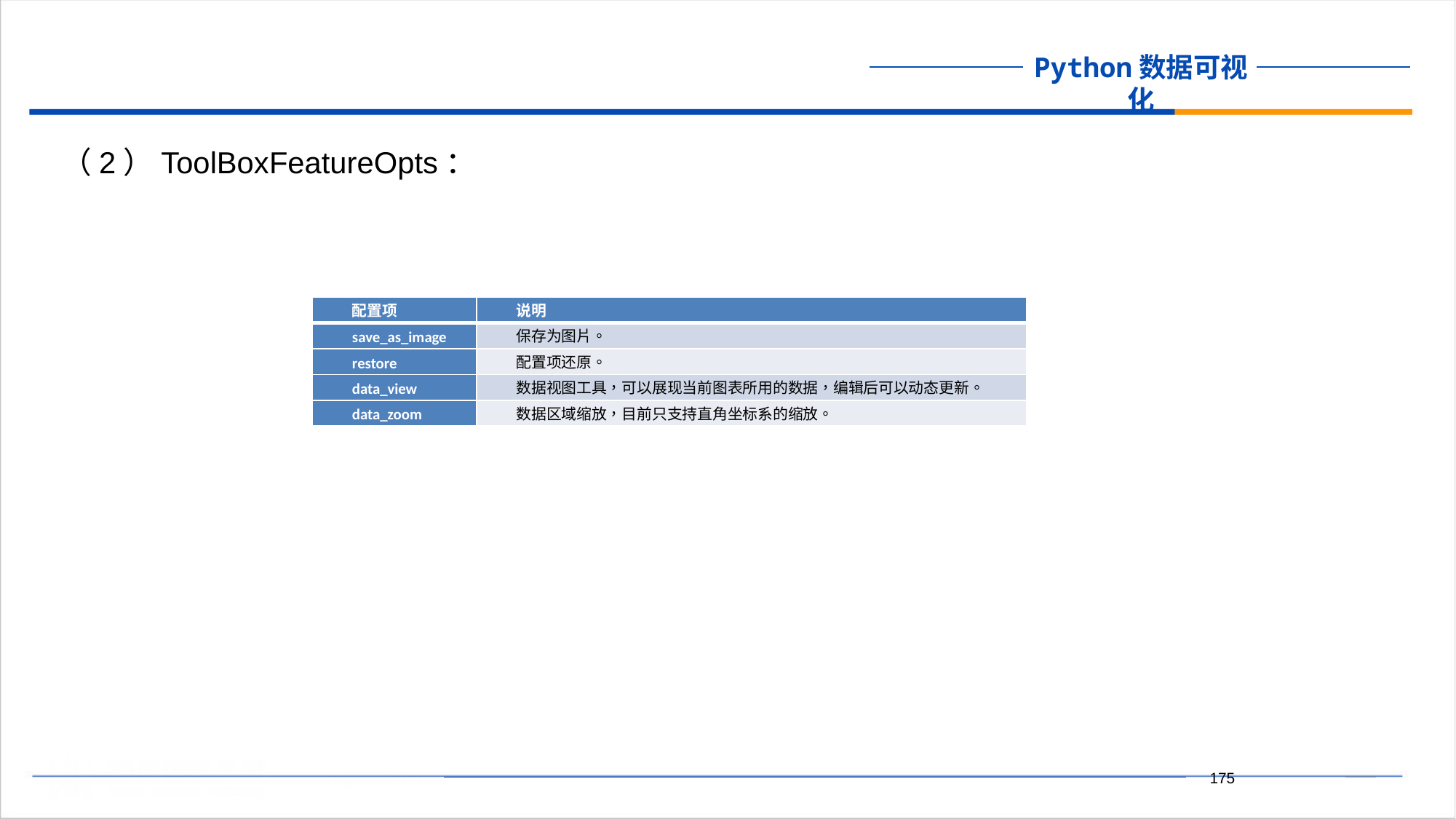

（2）ToolBoxFeatureOpts：
| 配置项 | 说明 |
| --- | --- |
| save\_as\_image | 保存为图片。 |
| restore | 配置项还原。 |
| data\_view | 数据视图工具，可以展现当前图表所用的数据，编辑后可以动态更新。 |
| data\_zoom | 数据区域缩放，目前只支持直角坐标系的缩放。 |